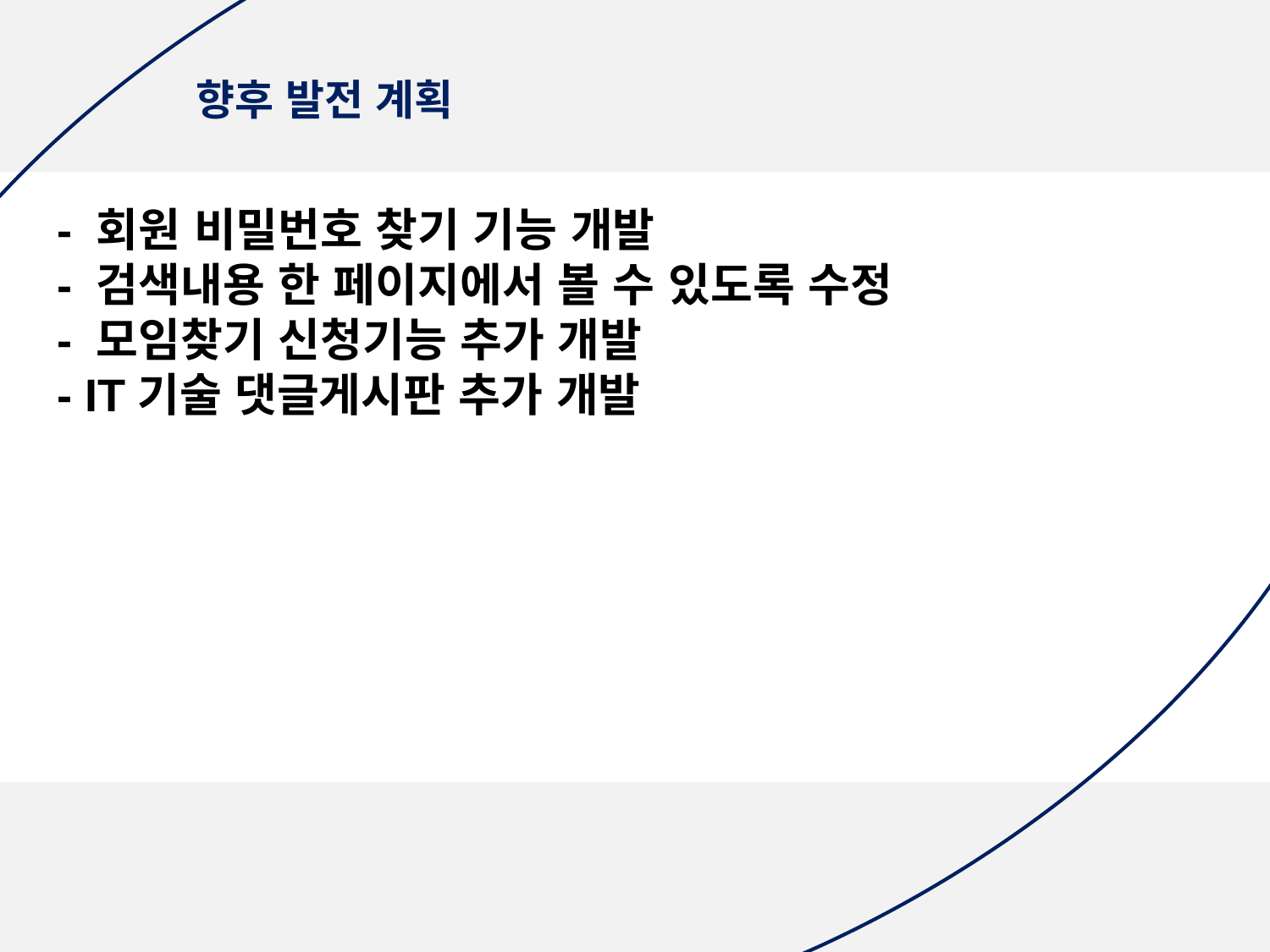

향후 발전 계획
- 회원 비밀번호 찾기 기능 개발
- 검색내용 한 페이지에서 볼 수 있도록 수정
- 모임찾기 신청기능 추가 개발
- IT기술 댓글게시판 추가 개발